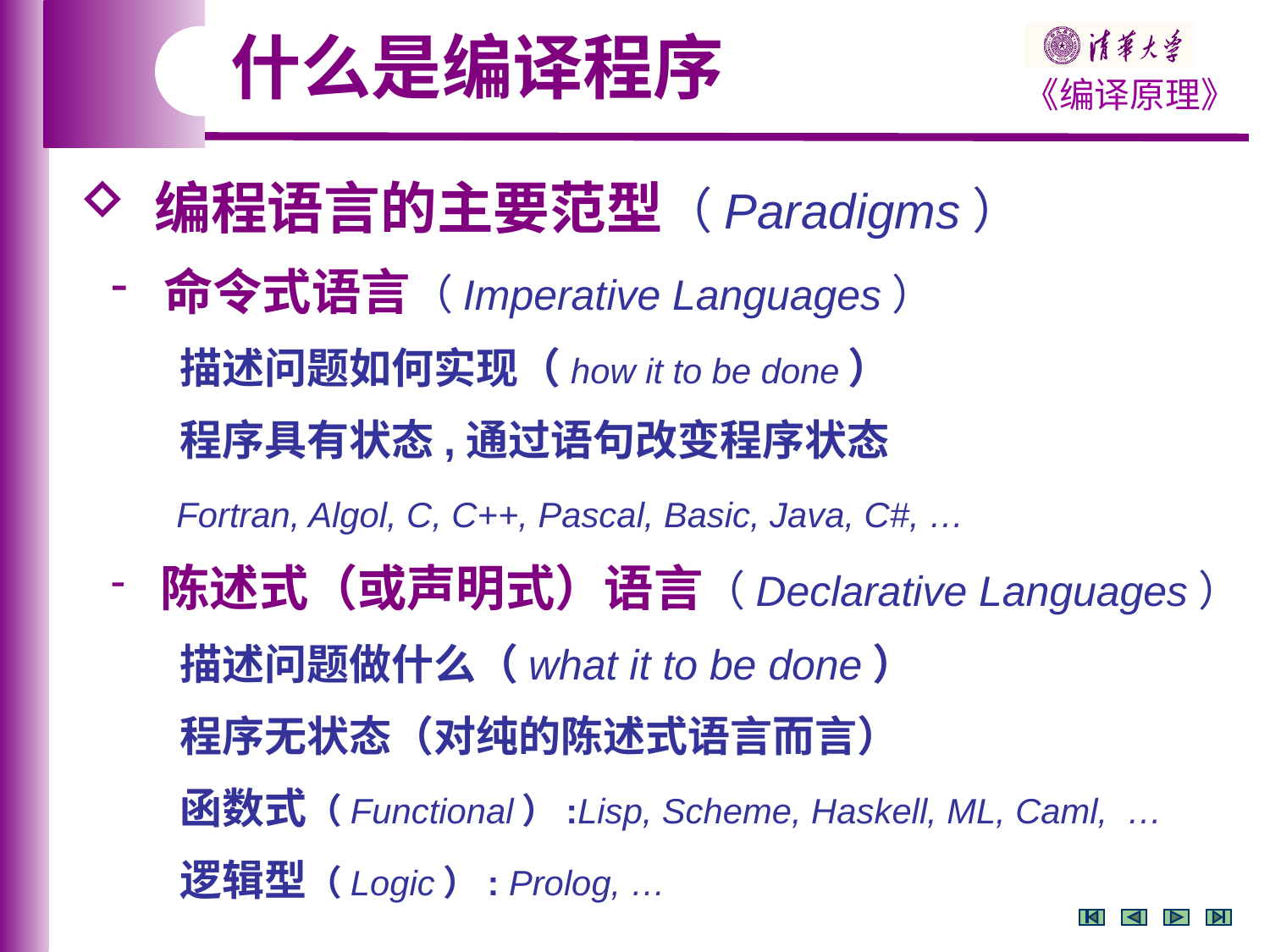

什么是编译程序
 编程语言的主要范型（Paradigms）

 命令式语言（Imperative Languages）

   描述问题如何实现（how it to be done）

   程序具有状态,通过语句改变程序状态

   Fortran, Algol, C, C++, Pascal, Basic, Java, C#, …

 陈述式（或声明式）语言（Declarative Languages）

   描述问题做什么（what it to be done）

   程序无状态（对纯的陈述式语言而言）

   函数式（Functional）:Lisp, Scheme, Haskell, ML, Caml,  …

   逻辑型（Logic）: Prolog, …